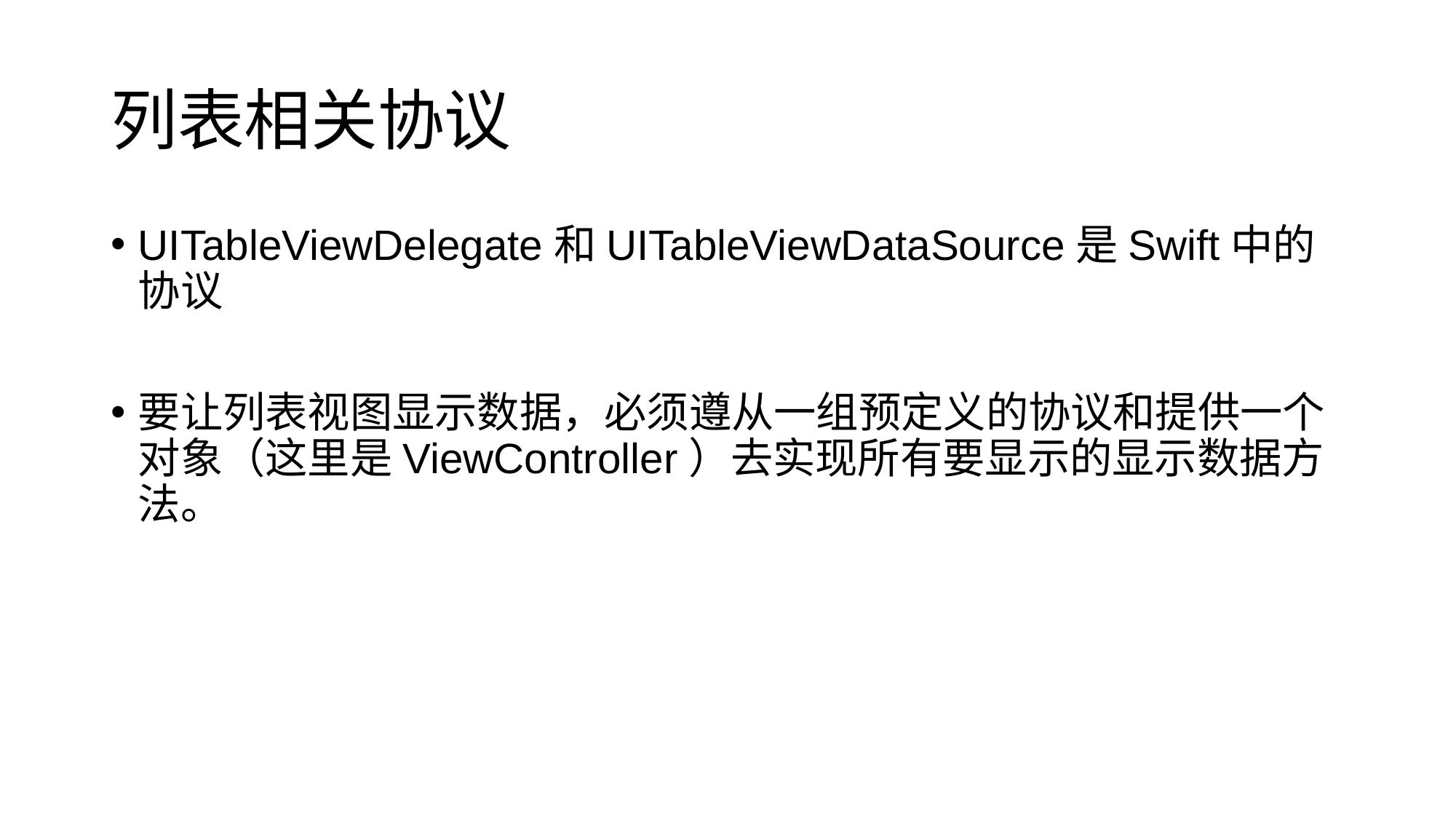

# 列表相关协议
UITableViewDelegate和UITableViewDataSource是Swift中的协议

要让列表视图显示数据，必须遵从一组预定义的协议和提供一个对象（这里是ViewController）去实现所有要显示的显示数据方法。